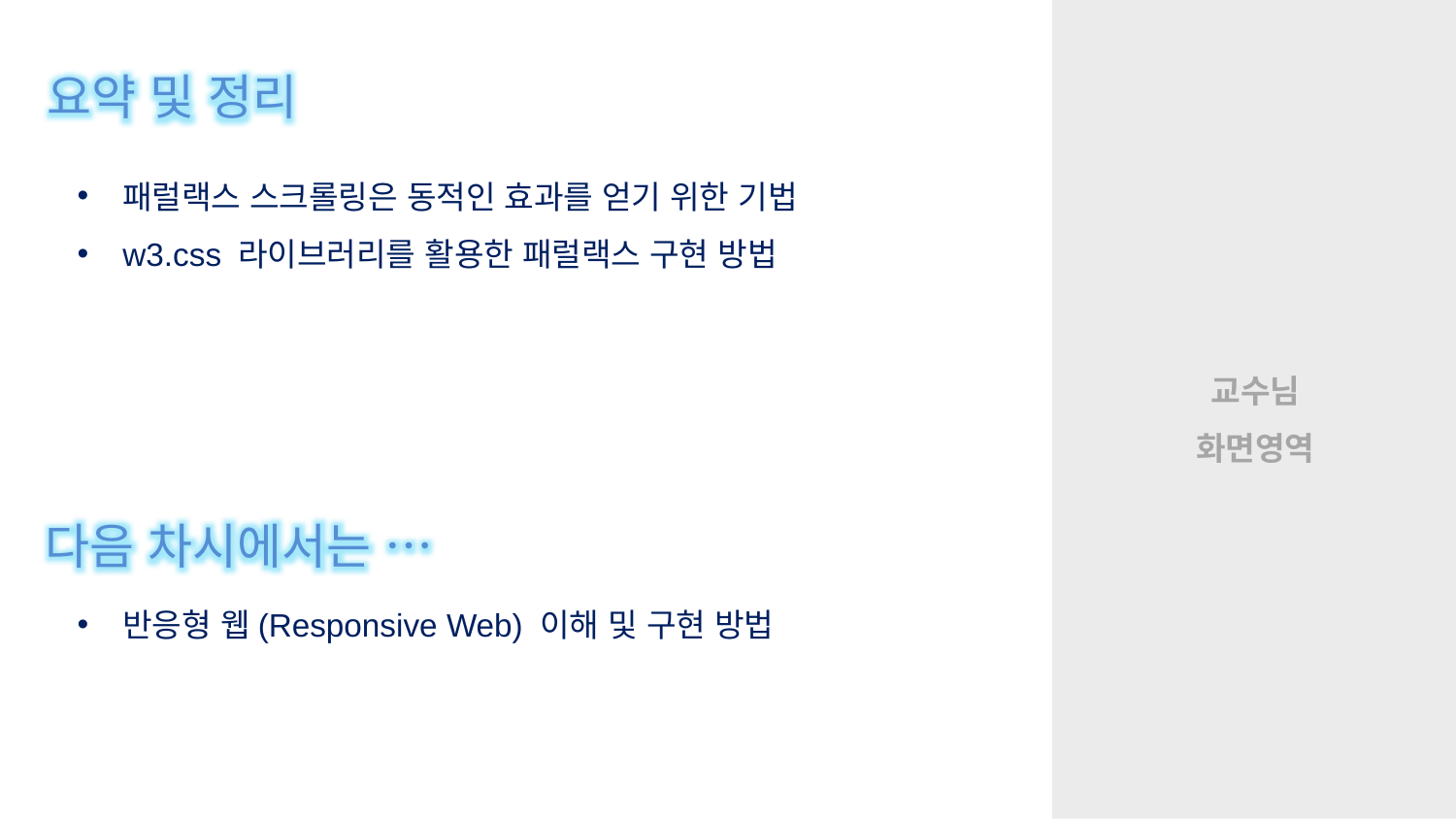

요약 및 정리
패럴랙스 스크롤링은 동적인 효과를 얻기 위한 기법
w3.css 라이브러리를 활용한 패럴랙스 구현 방법
다음 차시에서는 …
반응형 웹(Responsive Web) 이해 및 구현 방법